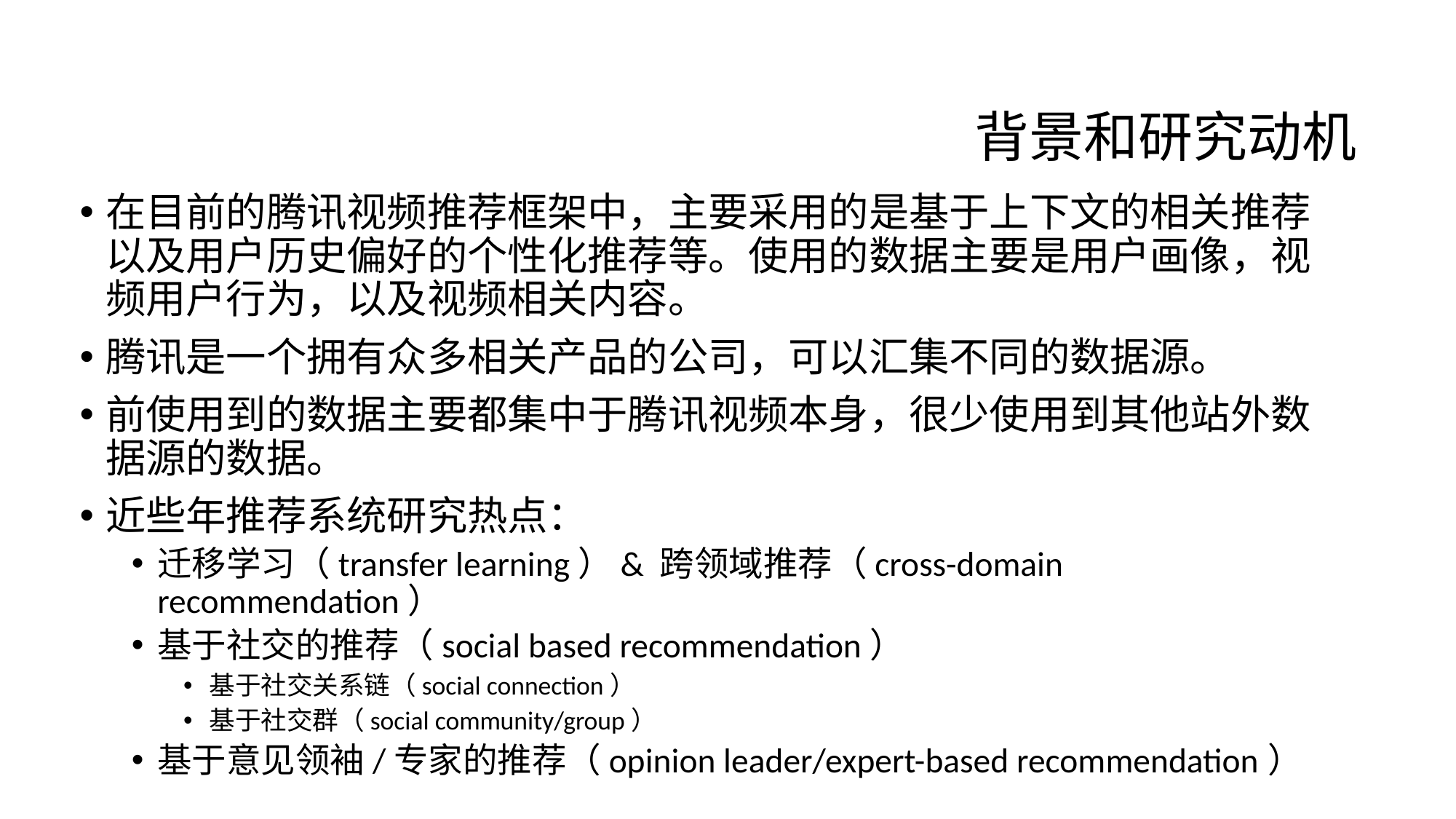

# 背景和研究动机
在目前的腾讯视频推荐框架中，主要采用的是基于上下文的相关推荐以及用户历史偏好的个性化推荐等。使用的数据主要是用户画像，视频用户行为，以及视频相关内容。
腾讯是一个拥有众多相关产品的公司，可以汇集不同的数据源。
前使用到的数据主要都集中于腾讯视频本身，很少使用到其他站外数据源的数据。
近些年推荐系统研究热点：
迁移学习（transfer learning）& 跨领域推荐（cross-domain recommendation）
基于社交的推荐（social based recommendation）
基于社交关系链（social connection）
基于社交群（social community/group）
基于意见领袖/专家的推荐（opinion leader/expert-based recommendation）